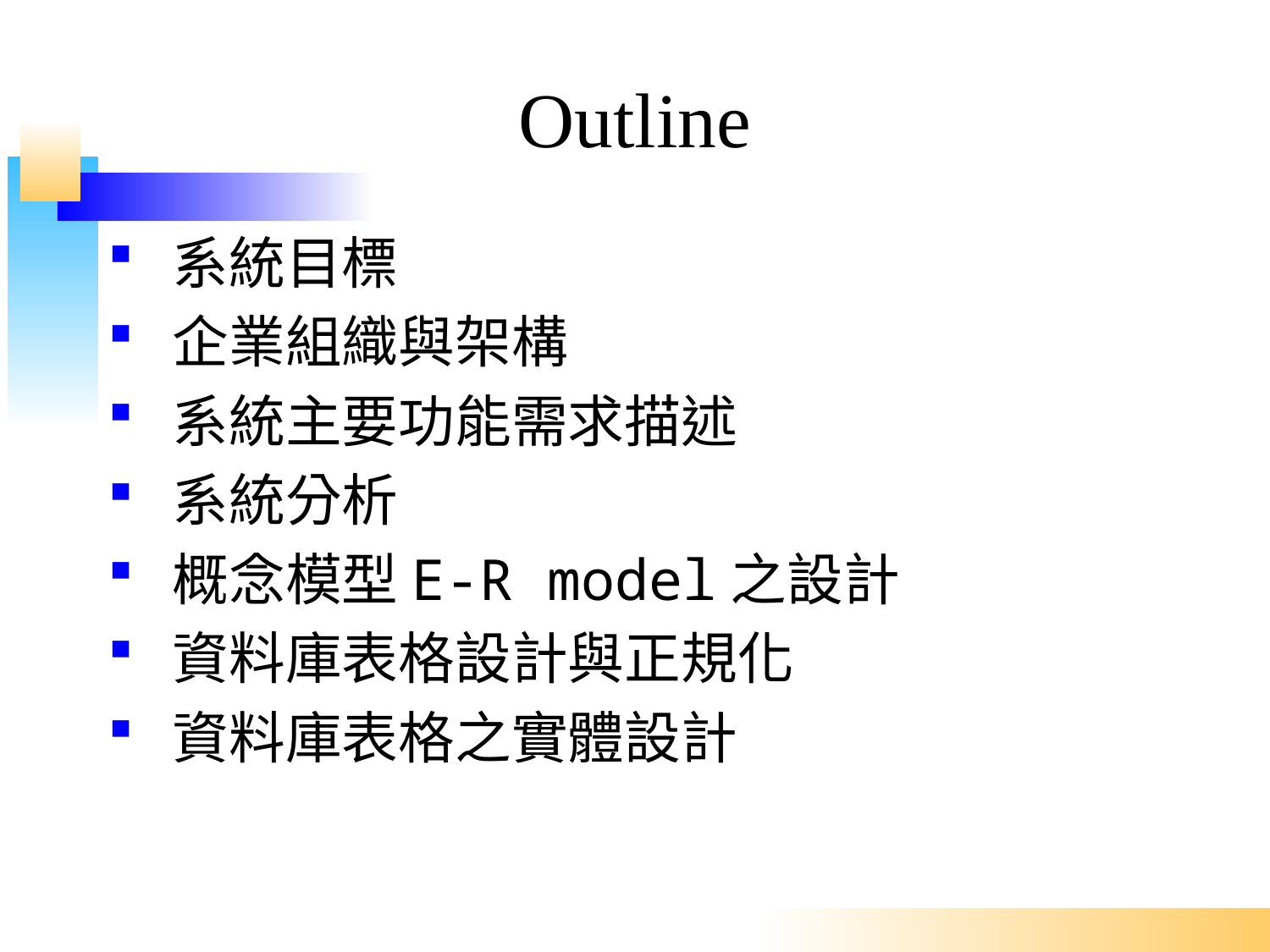

# Outline
系統目標
企業組織與架構
系統主要功能需求描述
系統分析
概念模型E-R model之設計
資料庫表格設計與正規化
資料庫表格之實體設計